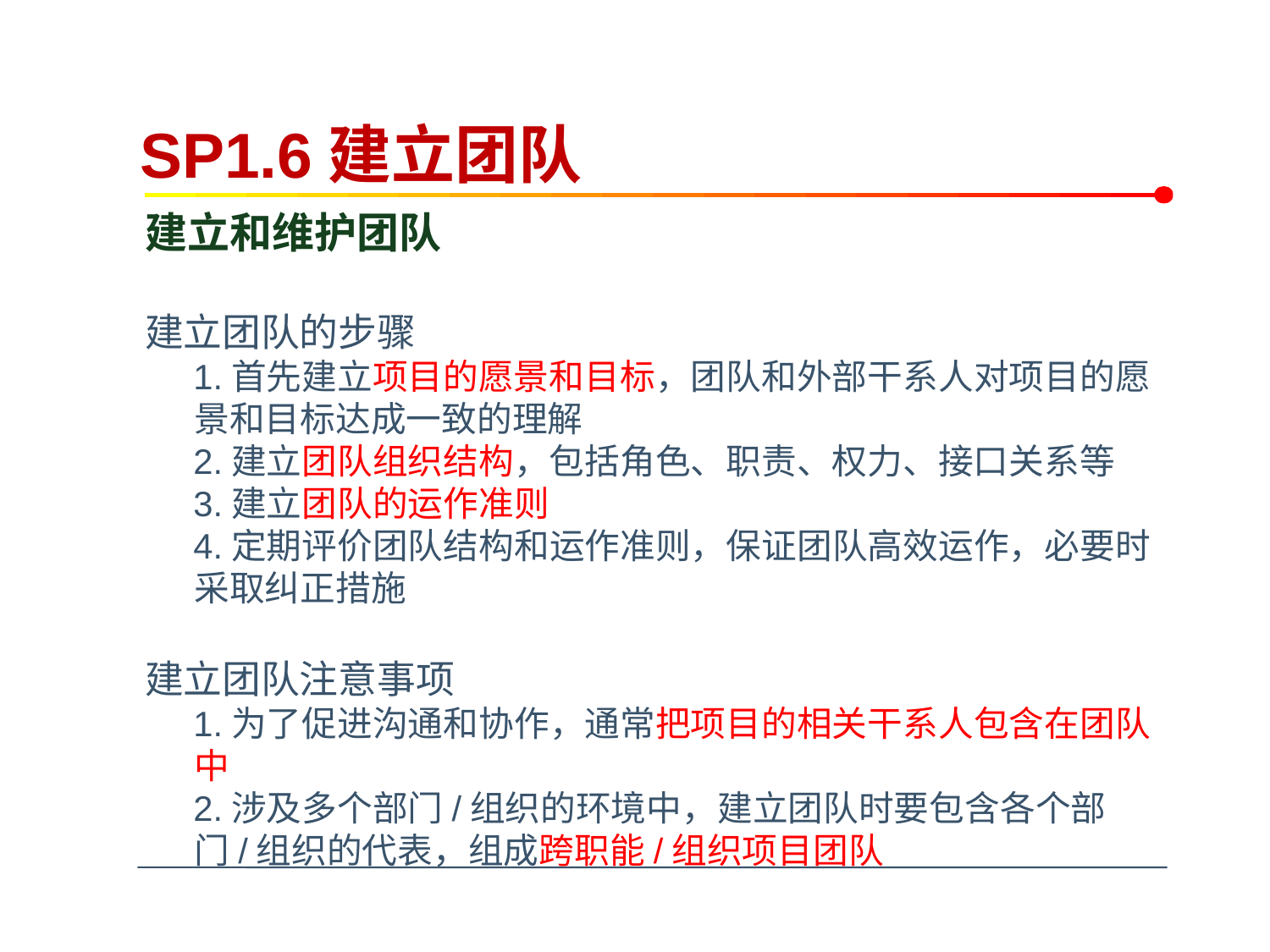

# SP1.6建立团队
建立和维护团队

建立团队的步骤
1.首先建立项目的愿景和目标，团队和外部干系人对项目的愿景和目标达成一致的理解
2.建立团队组织结构，包括角色、职责、权力、接口关系等
3.建立团队的运作准则
4.定期评价团队结构和运作准则，保证团队高效运作，必要时采取纠正措施

建立团队注意事项
1.为了促进沟通和协作，通常把项目的相关干系人包含在团队中
2.涉及多个部门/组织的环境中，建立团队时要包含各个部门/组织的代表，组成跨职能/组织项目团队